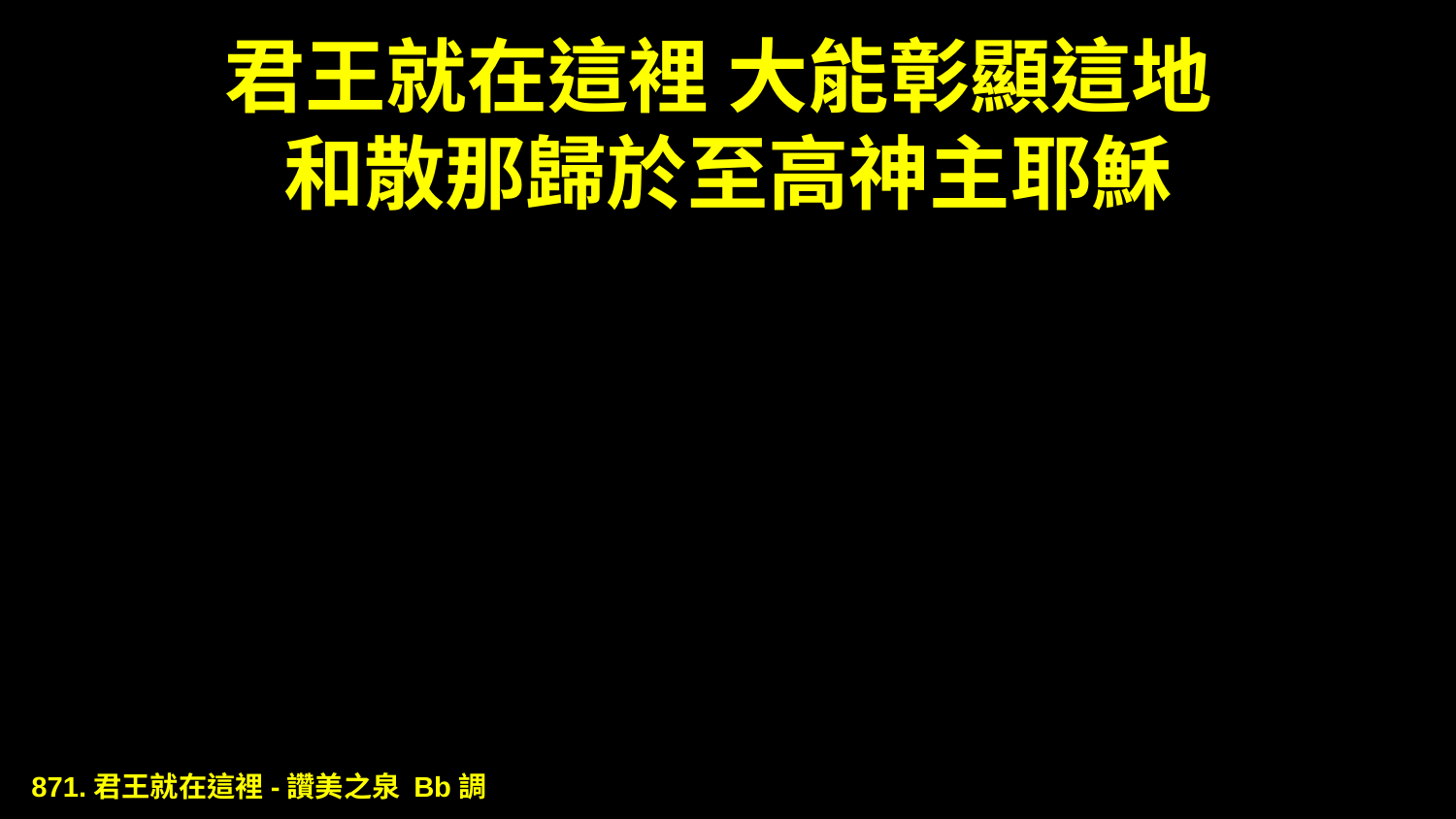

# 君王就在這裡 大能彰顯這地 和散那歸於至高神主耶穌
871.君王就在這裡-讚美之泉 Bb調